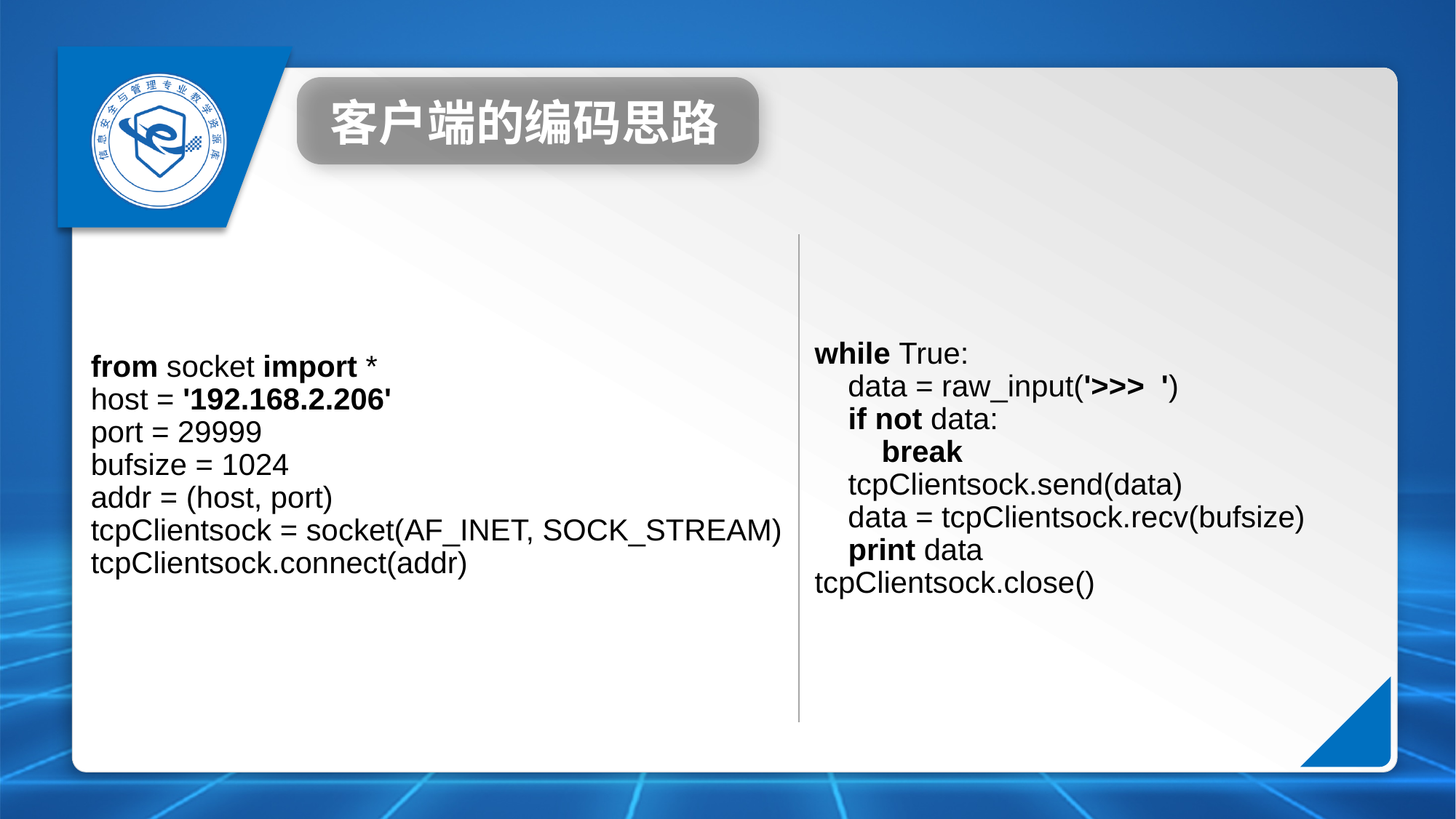

客户端的编码思路
while True:
    data = raw_input('>>>  ')
    if not data:
        break
    tcpClientsock.send(data)
    data = tcpClientsock.recv(bufsize)
    print data
tcpClientsock.close()
from socket import *
host = '192.168.2.206'
port = 29999
bufsize = 1024
addr = (host, port)
tcpClientsock = socket(AF_INET, SOCK_STREAM)
tcpClientsock.connect(addr)